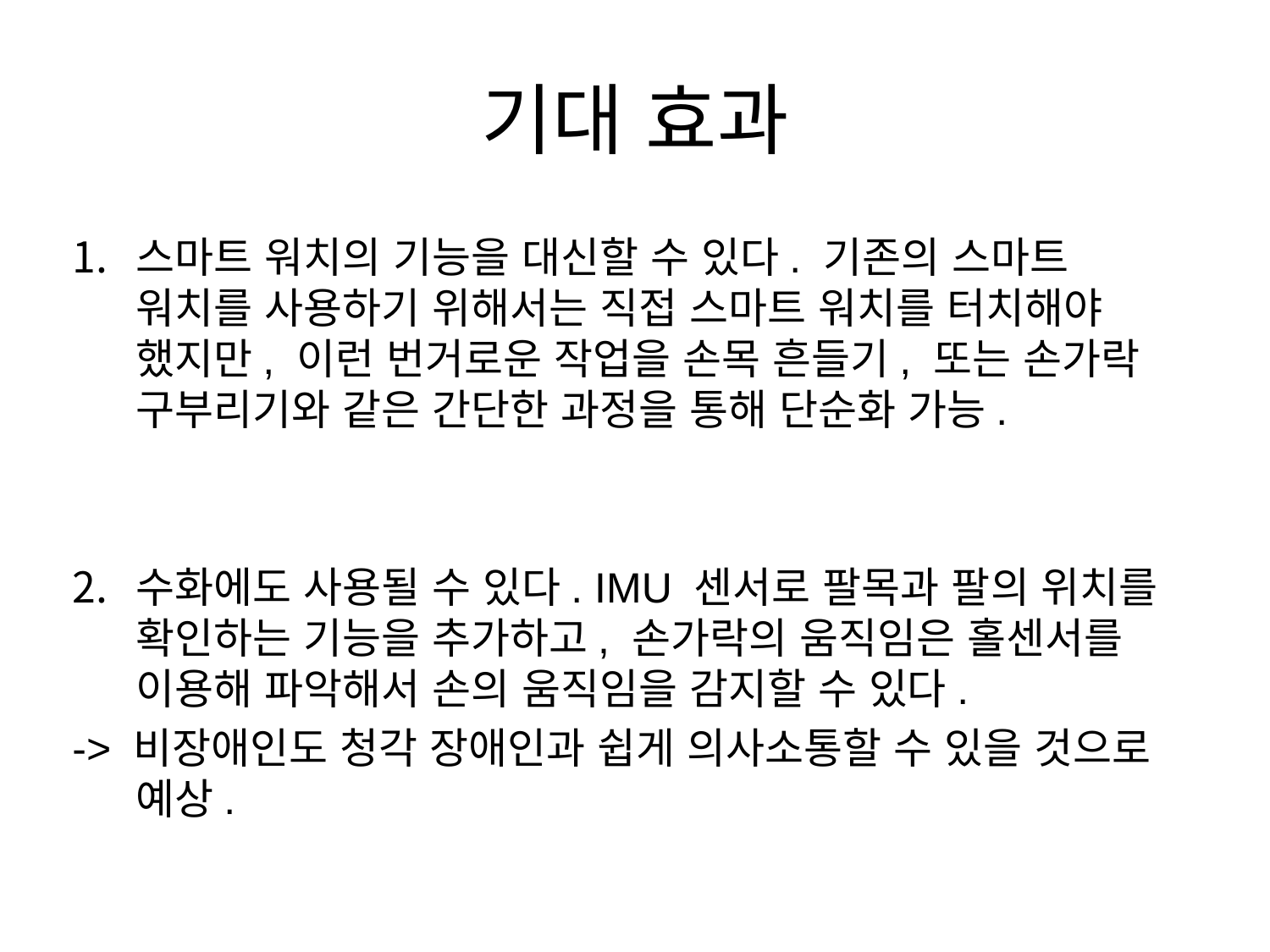

# 기대 효과
스마트 워치의 기능을 대신할 수 있다. 기존의 스마트 워치를 사용하기 위해서는 직접 스마트 워치를 터치해야 했지만, 이런 번거로운 작업을 손목 흔들기, 또는 손가락 구부리기와 같은 간단한 과정을 통해 단순화 가능.

수화에도 사용될 수 있다. IMU 센서로 팔목과 팔의 위치를 확인하는 기능을 추가하고, 손가락의 움직임은 홀센서를 이용해 파악해서 손의 움직임을 감지할 수 있다.
-> 비장애인도 청각 장애인과 쉽게 의사소통할 수 있을 것으로 예상.